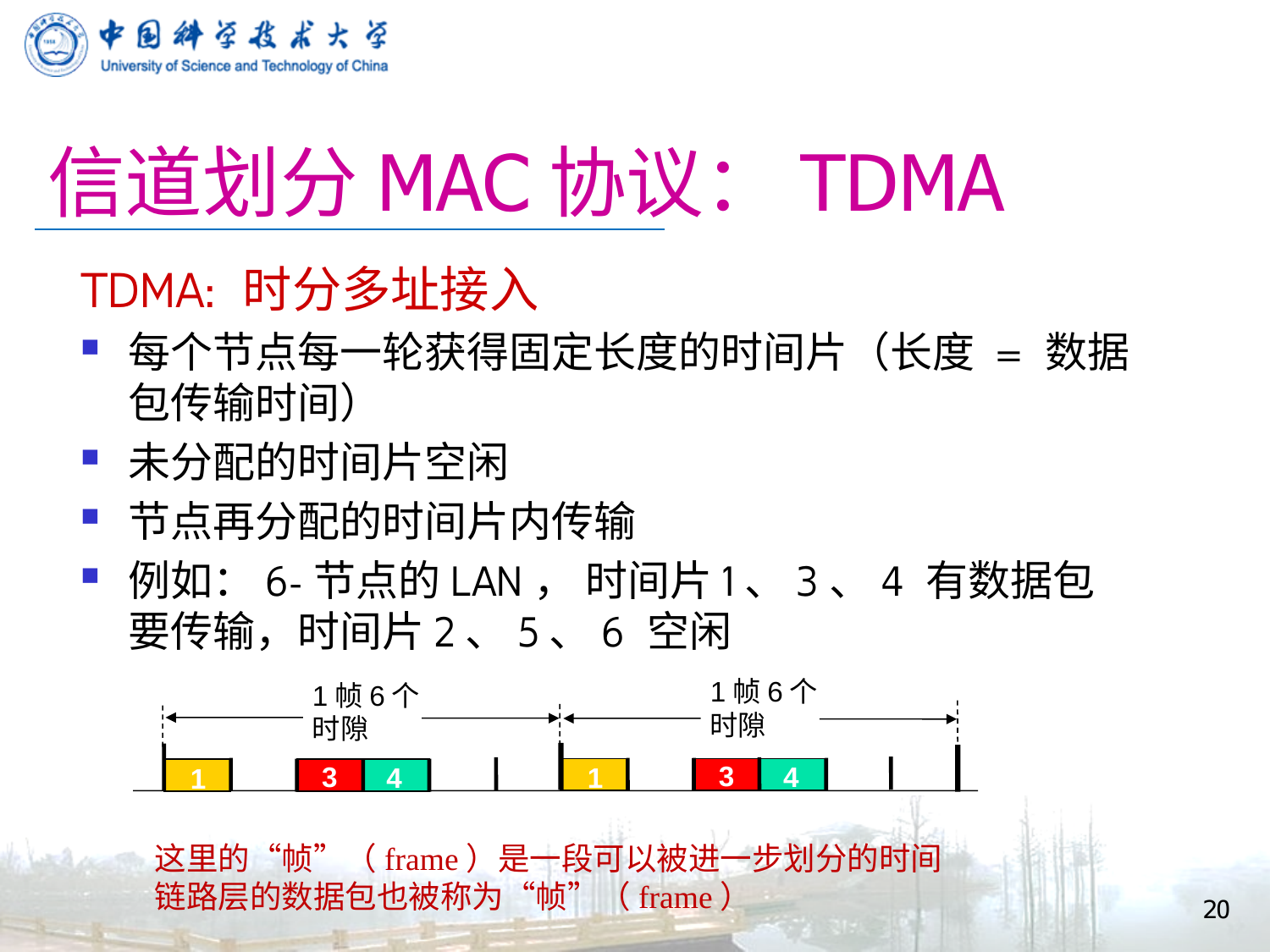

# 信道划分MAC协议：TDMA
TDMA: 时分多址接入
每个节点每一轮获得固定长度的时间片（长度 = 数据包传输时间）
未分配的时间片空闲
节点再分配的时间片内传输
例如：6-节点的LAN， 时间片1、3、4 有数据包要传输，时间片2、5、6 空闲
1帧6个
时隙
1帧6个
时隙

3
3
4
4
1
1

这里的“帧”（frame）是一段可以被进一步划分的时间
链路层的数据包也被称为“帧”（frame）
20